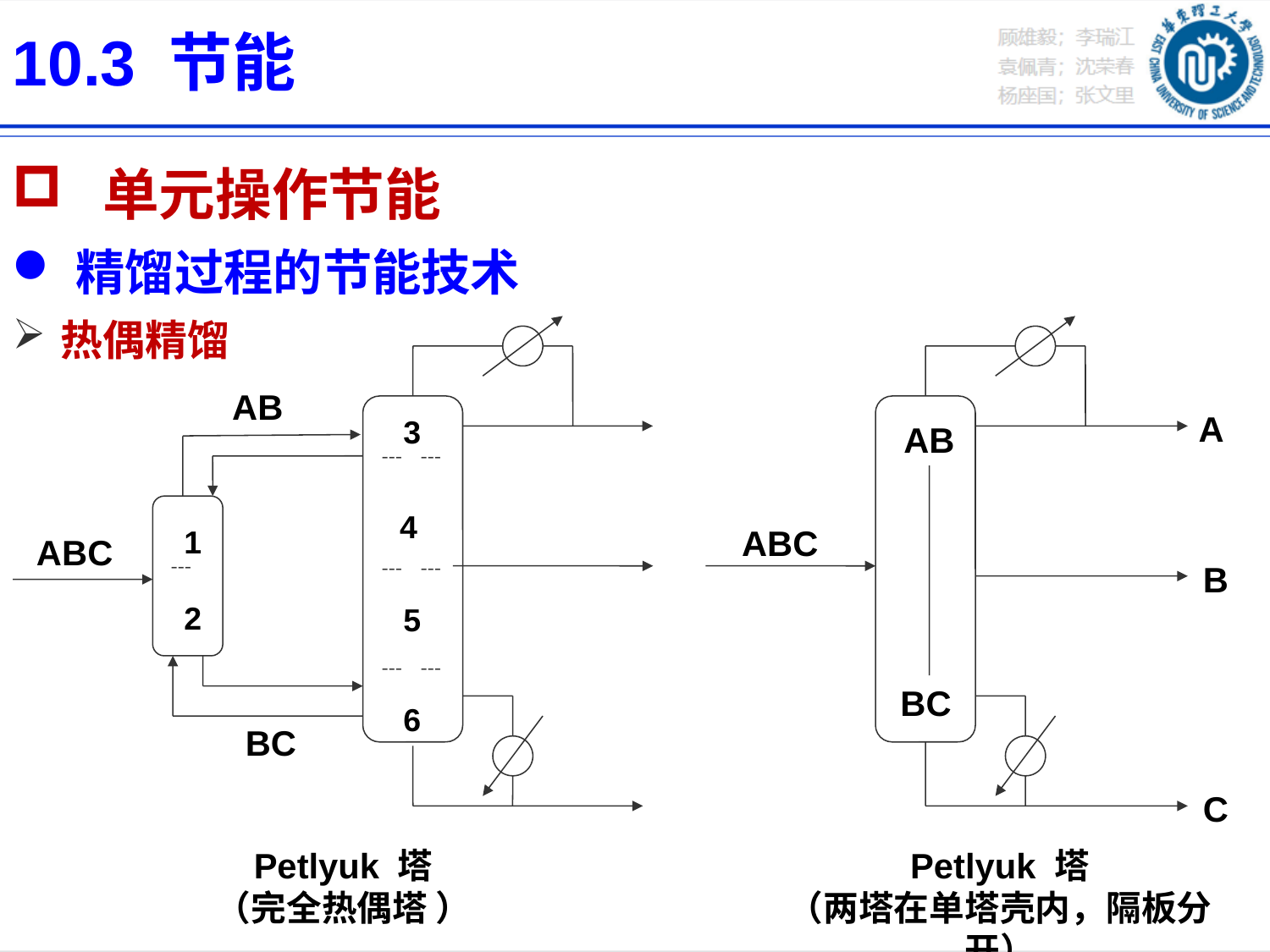

10.3 节能
 单元操作节能
精馏过程的节能技术
热偶精馏

3
﹉ ﹉

1
﹉
2
﹉ ﹉
5

﹉ ﹉
6

AB

4
ABC
BC

A
AB

ABC
B

BC

C

Petlyuk 塔
（完全热偶塔 ）
Petlyuk 塔
（两塔在单塔壳内，隔板分开）